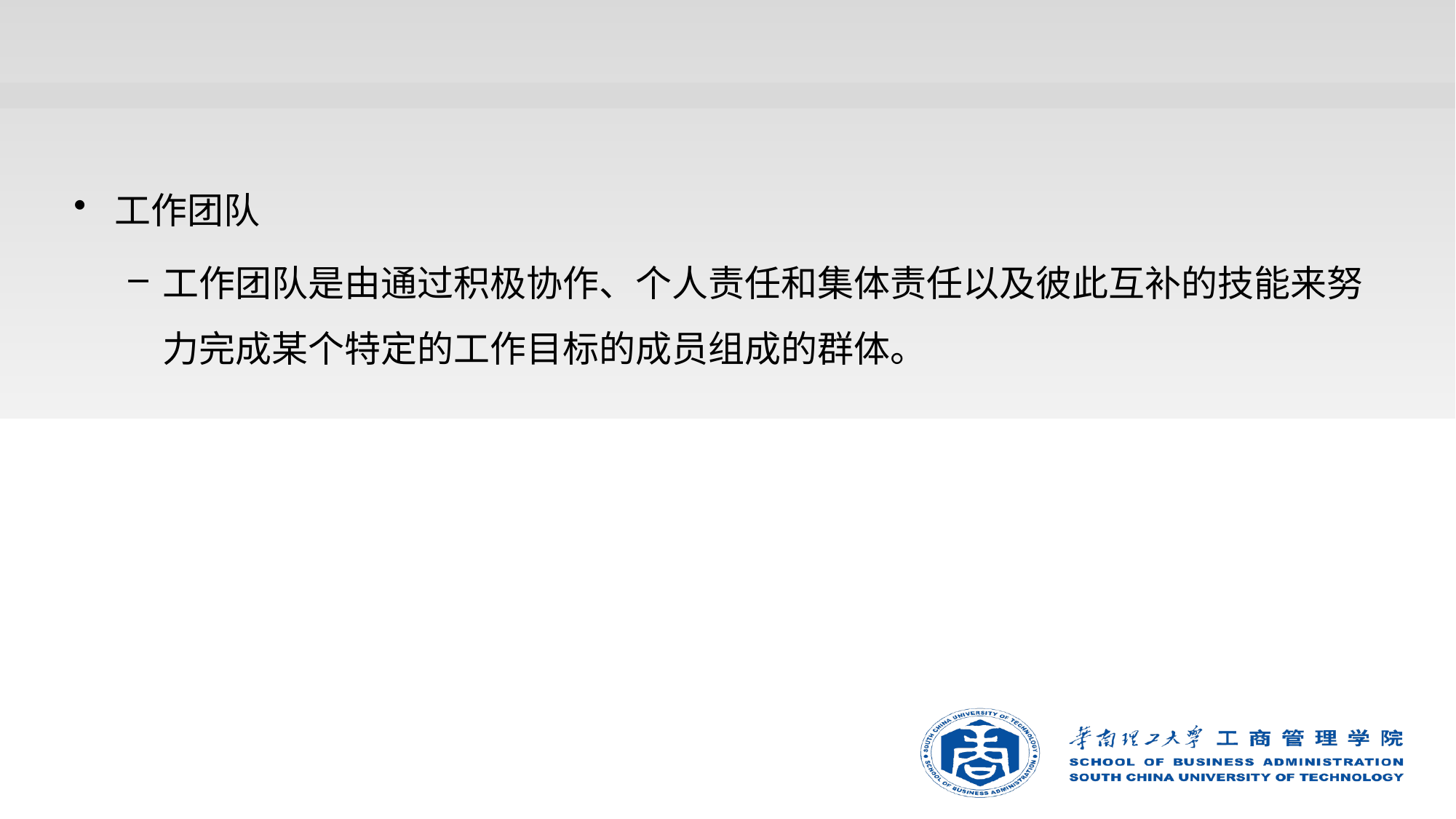

#
工作团队
工作团队是由通过积极协作、个人责任和集体责任以及彼此互补的技能来努力完成某个特定的工作目标的成员组成的群体。